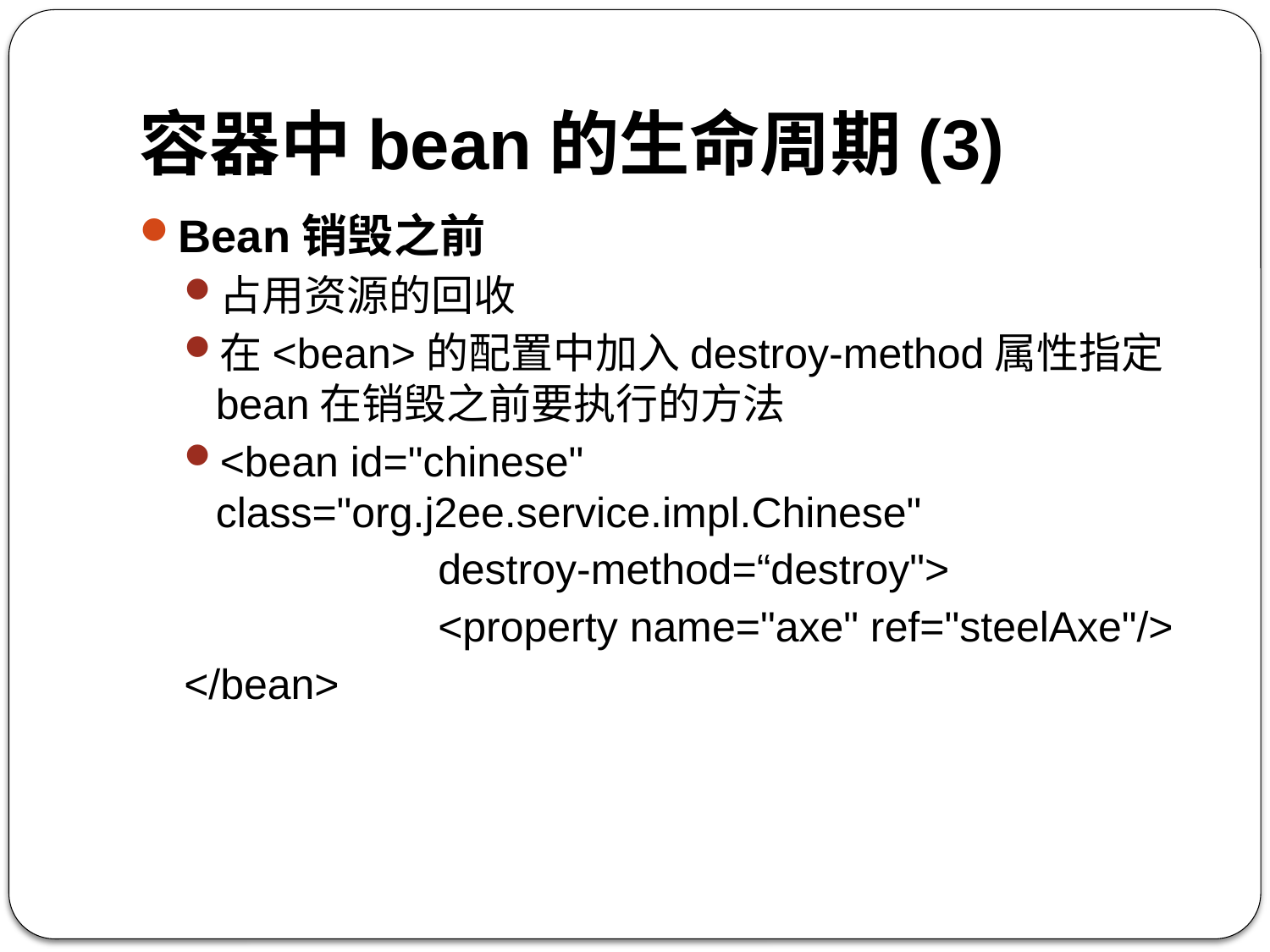

# 容器中bean的生命周期(3)
Bean销毁之前
占用资源的回收
在<bean>的配置中加入destroy-method属性指定bean在销毁之前要执行的方法
<bean id="chinese" class="org.j2ee.service.impl.Chinese"
		destroy-method=“destroy">
		<property name="axe" ref="steelAxe"/>
</bean>